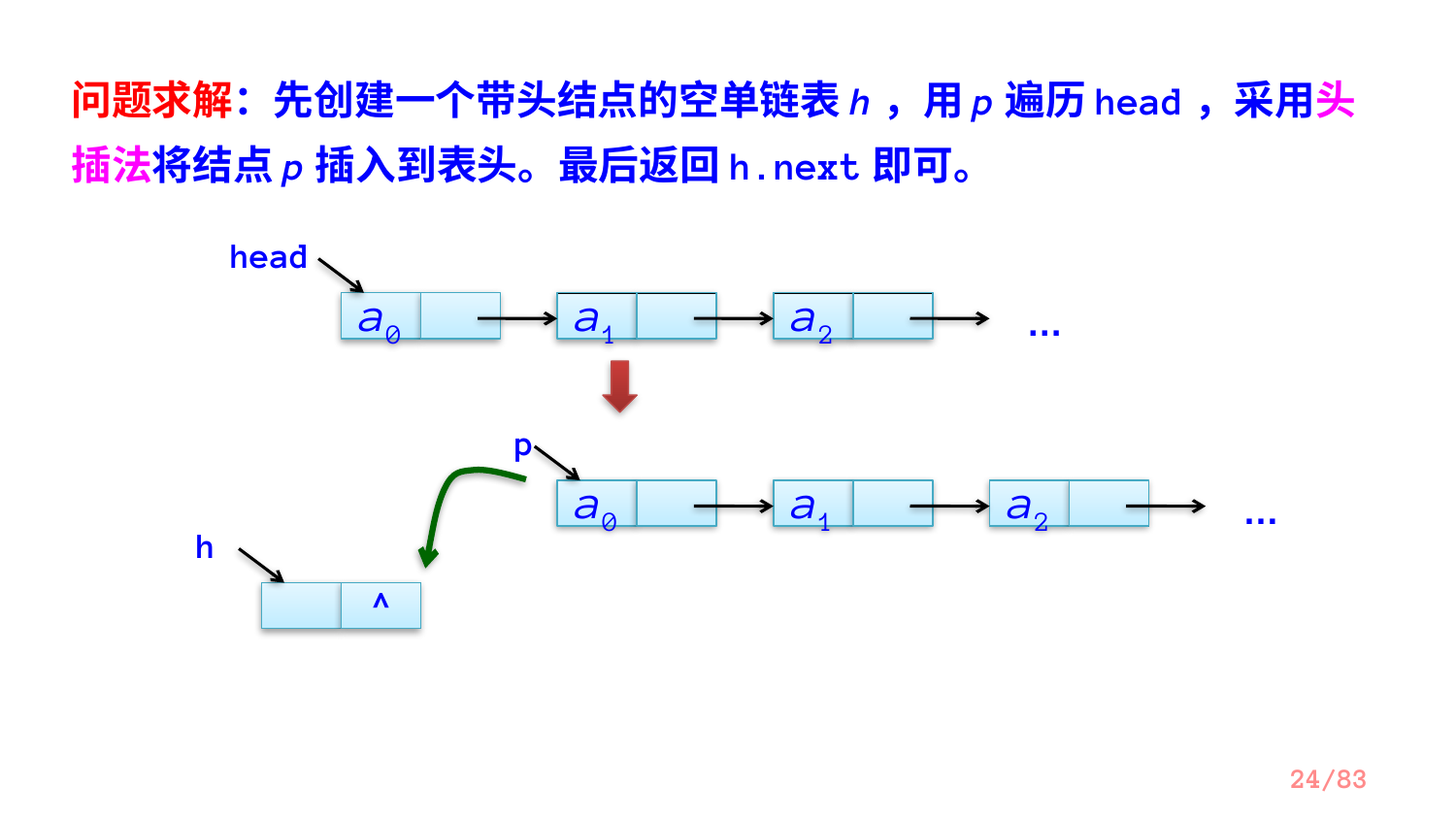

问题求解：先创建一个带头结点的空单链表h，用p遍历head，采用头插法将结点p插入到表头。最后返回h.next即可。
head
a0

a1

a2

…

p

a0

a1

a2

…
h

∧
24/83